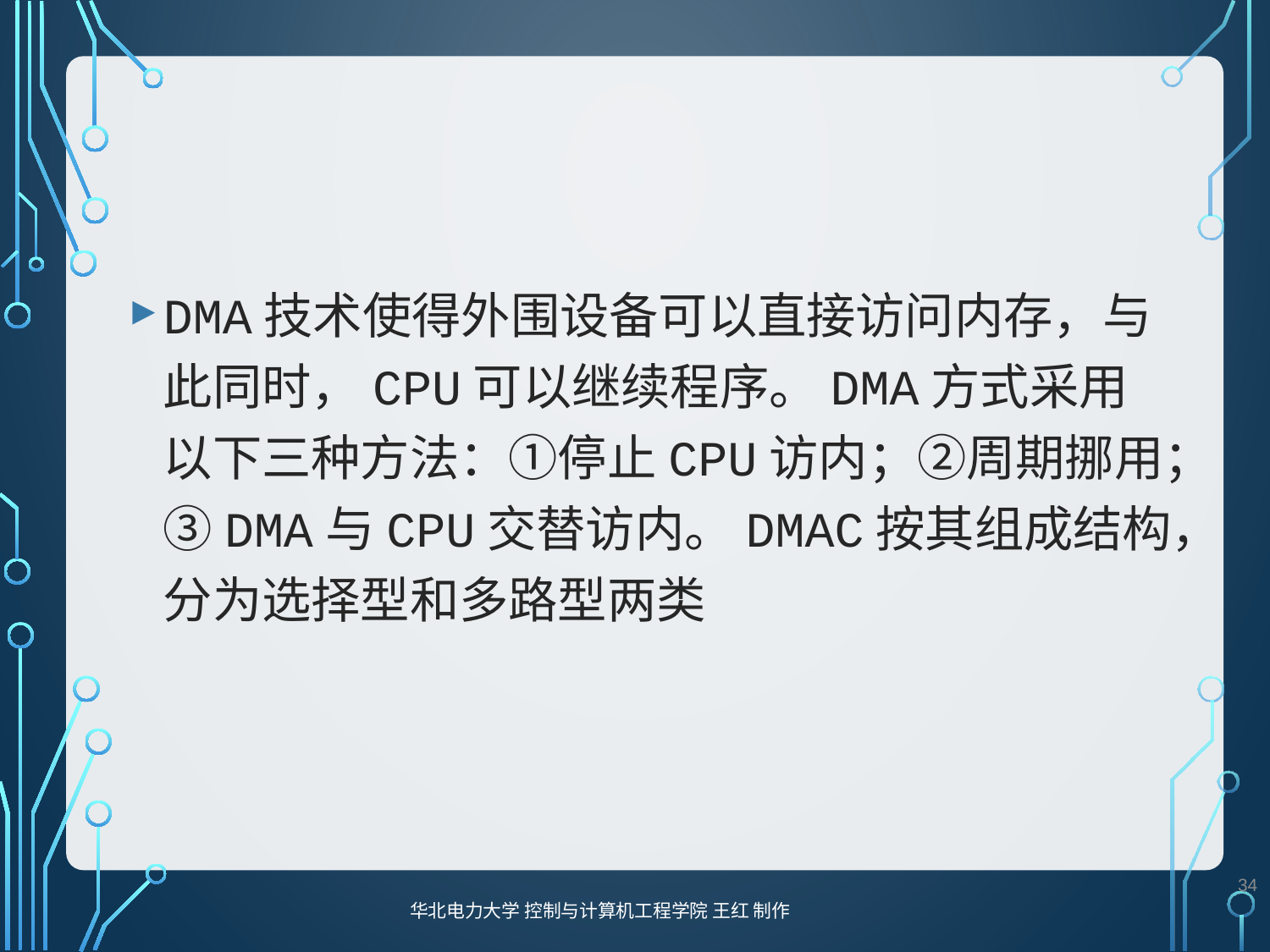

#
DMA技术使得外围设备可以直接访问内存，与此同时，CPU可以继续程序。DMA方式采用以下三种方法：①停止CPU访内；②周期挪用；③DMA与CPU交替访内。DMAC按其组成结构，分为选择型和多路型两类
34
华北电力大学 控制与计算机工程学院 王红 制作